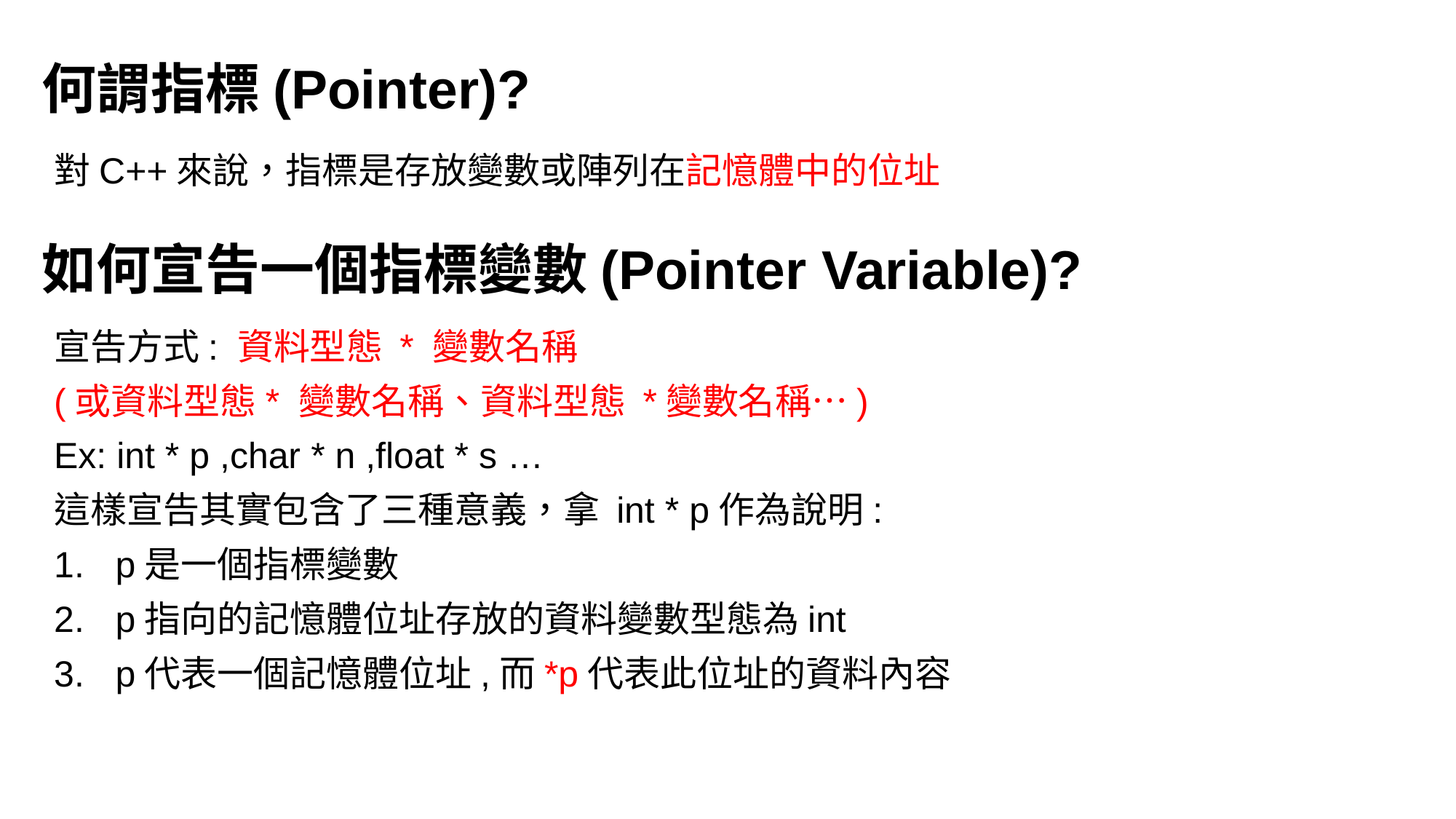

# 何謂指標(Pointer)?
對C++來說，指標是存放變數或陣列在記憶體中的位址
如何宣告一個指標變數(Pointer Variable)?
宣告方式: 資料型態 * 變數名稱
(或資料型態* 變數名稱、資料型態 *變數名稱…)
Ex: int * p ,char * n ,float * s …
這樣宣告其實包含了三種意義，拿 int * p作為說明:
p是一個指標變數
p指向的記憶體位址存放的資料變數型態為int
p代表一個記憶體位址,而*p代表此位址的資料內容